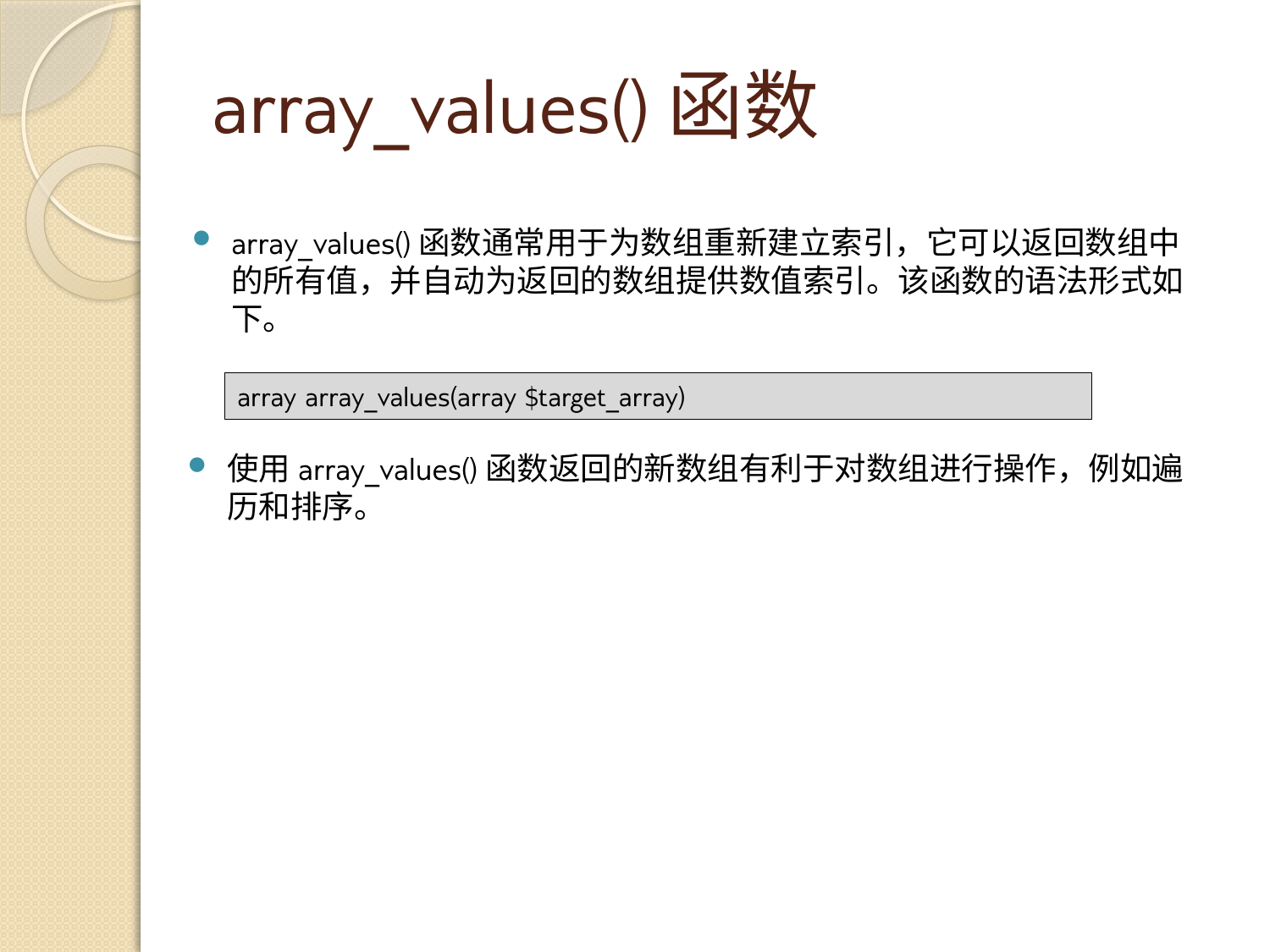

# array_values()函数
array_values()函数通常用于为数组重新建立索引，它可以返回数组中的所有值，并自动为返回的数组提供数值索引。该函数的语法形式如下。
array array_values(array $target_array)
使用array_values()函数返回的新数组有利于对数组进行操作，例如遍历和排序。